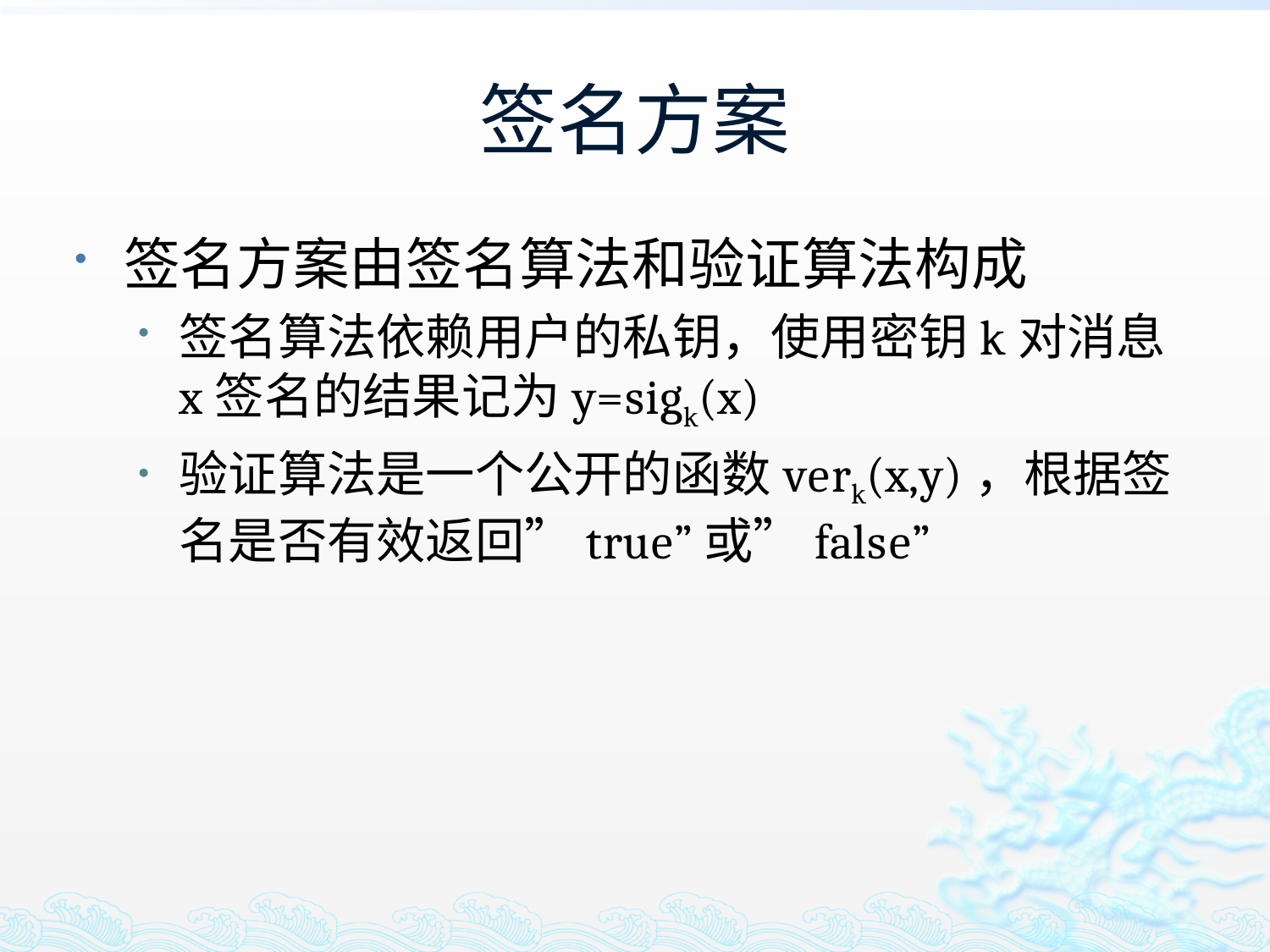

# 签名方案
签名方案由签名算法和验证算法构成
签名算法依赖用户的私钥，使用密钥k对消息x签名的结果记为y=sigk(x)
验证算法是一个公开的函数verk(x,y)，根据签名是否有效返回”true”或”false”